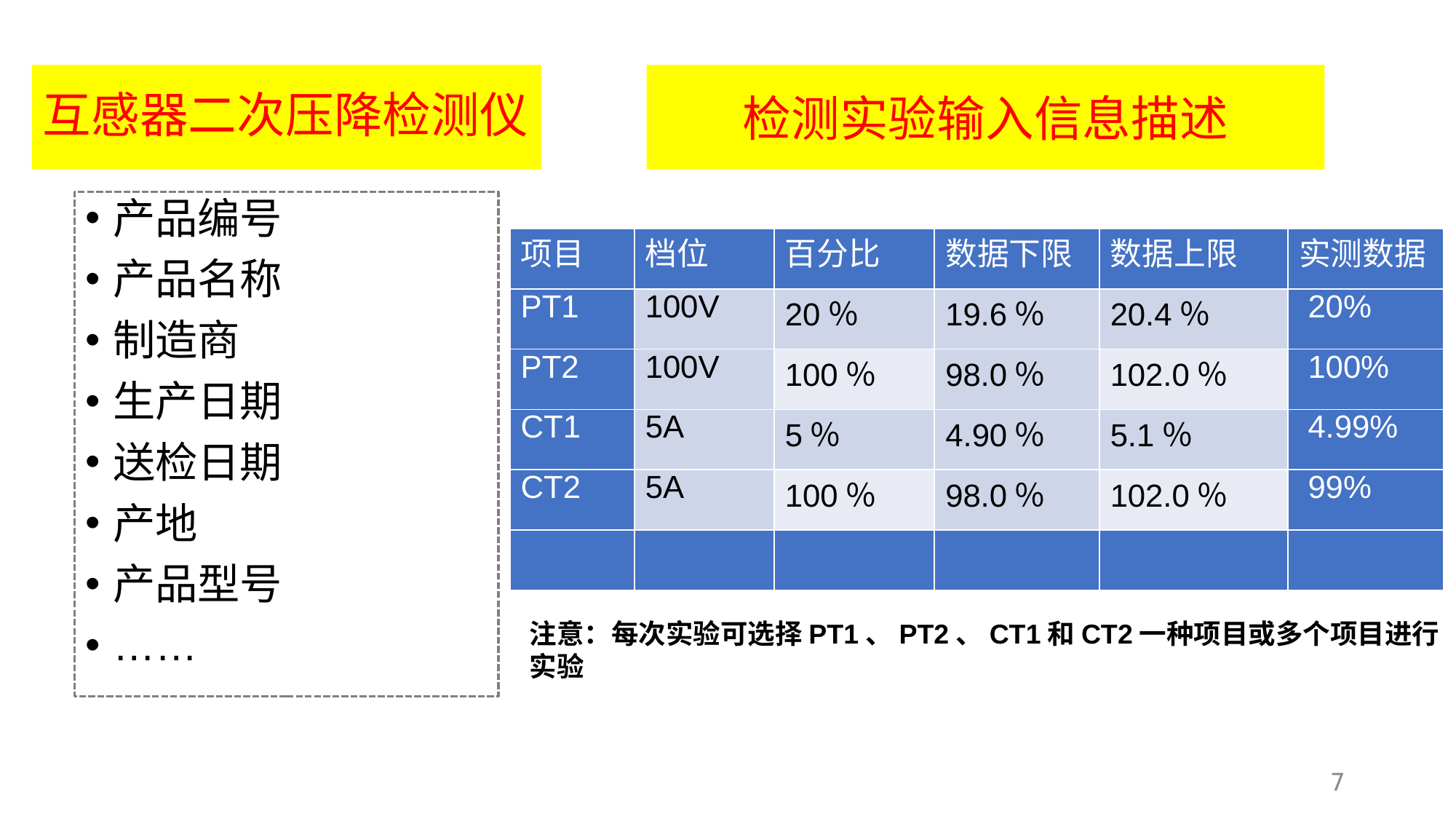

# 互感器二次压降检测仪
检测实验输入信息描述
产品编号
产品名称
制造商
生产日期
送检日期
产地
产品型号
……
| 项目 | 档位 | 百分比 | 数据下限 | 数据上限 | 实测数据 |
| --- | --- | --- | --- | --- | --- |
| PT1 | 100V | 20％ | 19.6％ | 20.4％ | 20% |
| PT2 | 100V | 100％ | 98.0％ | 102.0％ | 100% |
| CT1 | 5A | 5％ | 4.90％ | 5.1％ | 4.99% |
| CT2 | 5A | 100％ | 98.0％ | 102.0％ | 99% |
|  |  |  |  |  |  |
注意：每次实验可选择PT1、PT2、CT1和CT2一种项目或多个项目进行实验
7